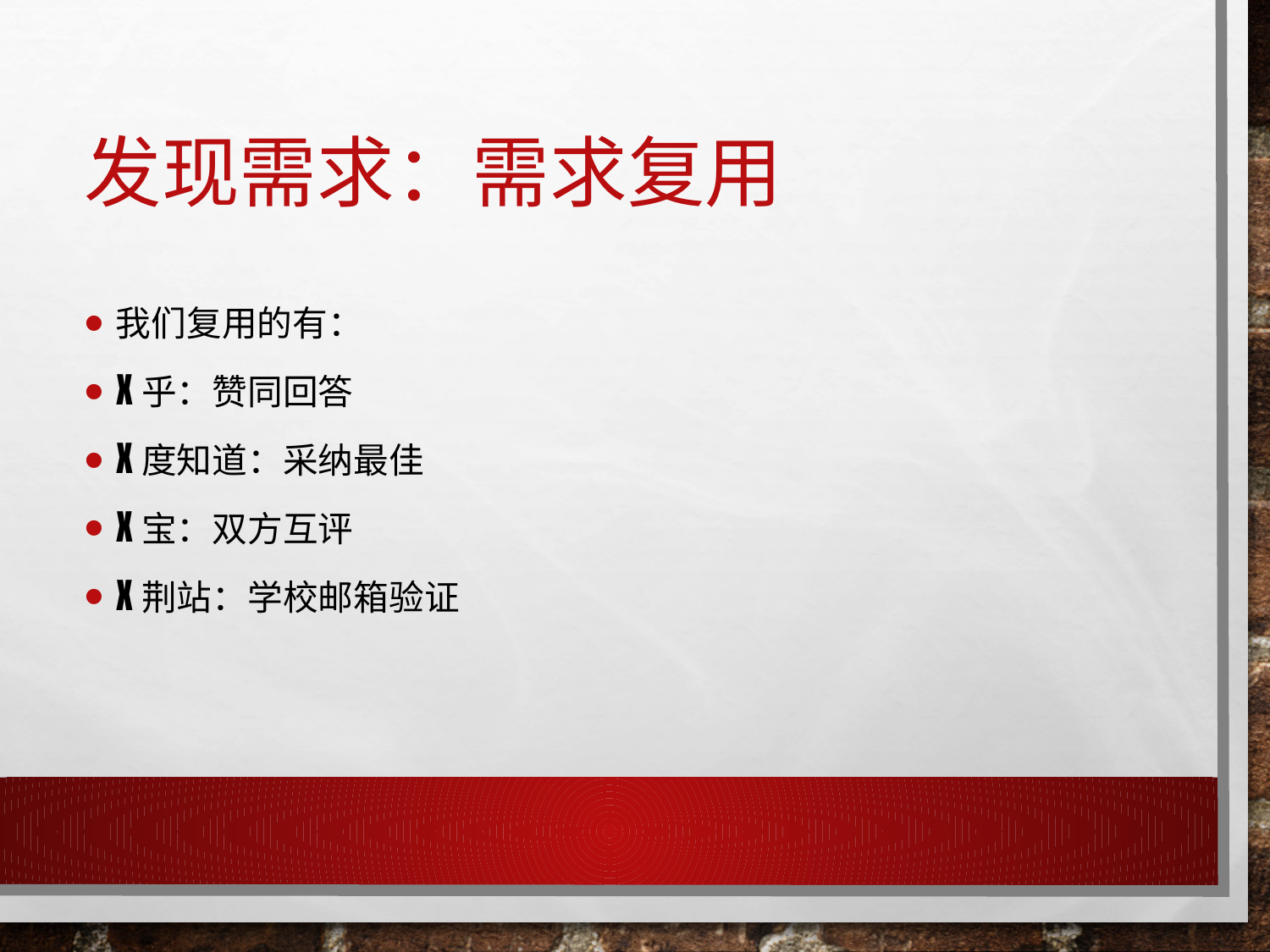

# 发现需求：需求复用
我们复用的有：
X乎：赞同回答
X度知道：采纳最佳
X宝：双方互评
X荆站：学校邮箱验证